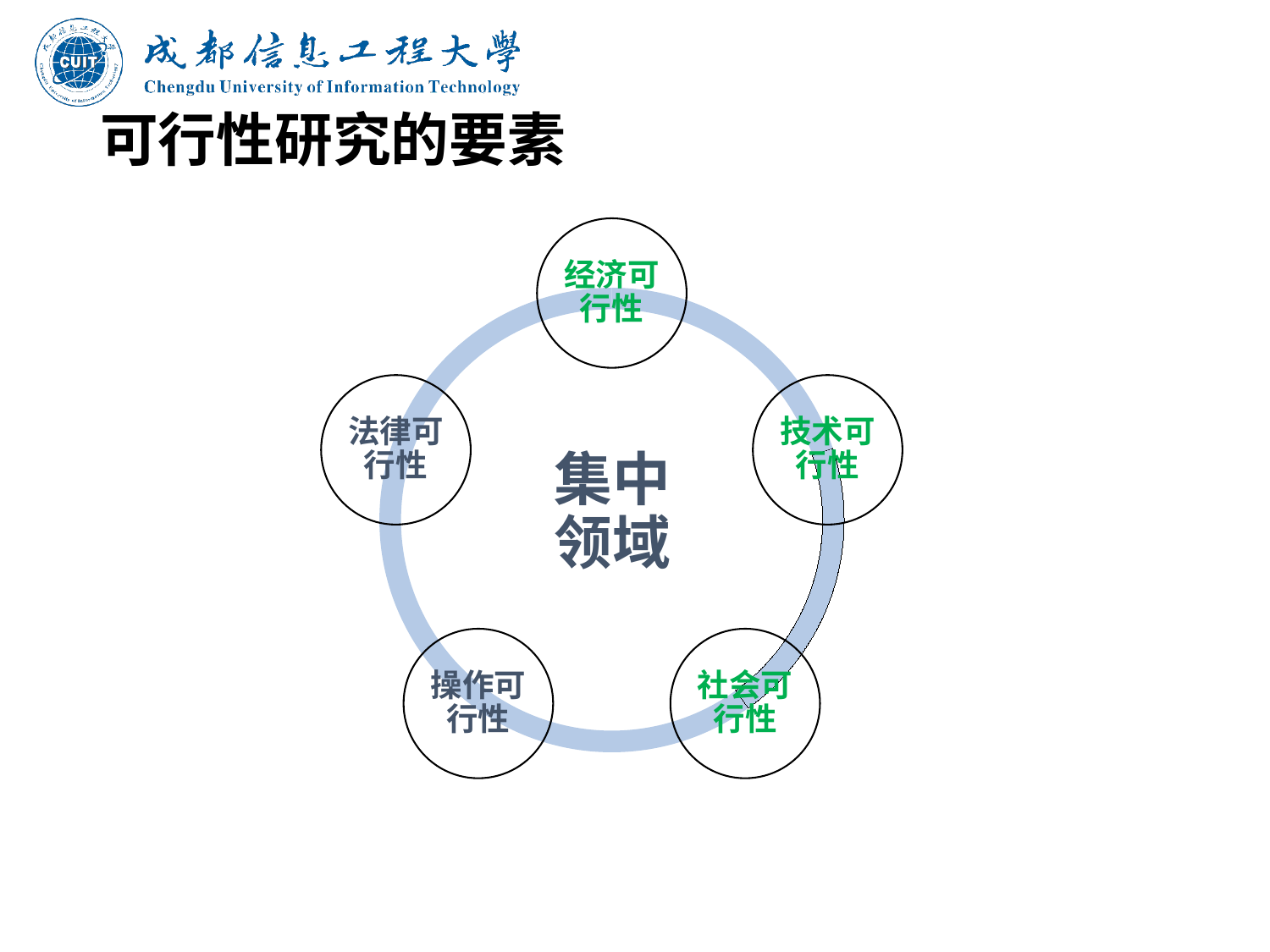

# 可行性研究的要素
集中领域
经济可行性
技术可行性
社会可行性
操作可行性
法律可行性